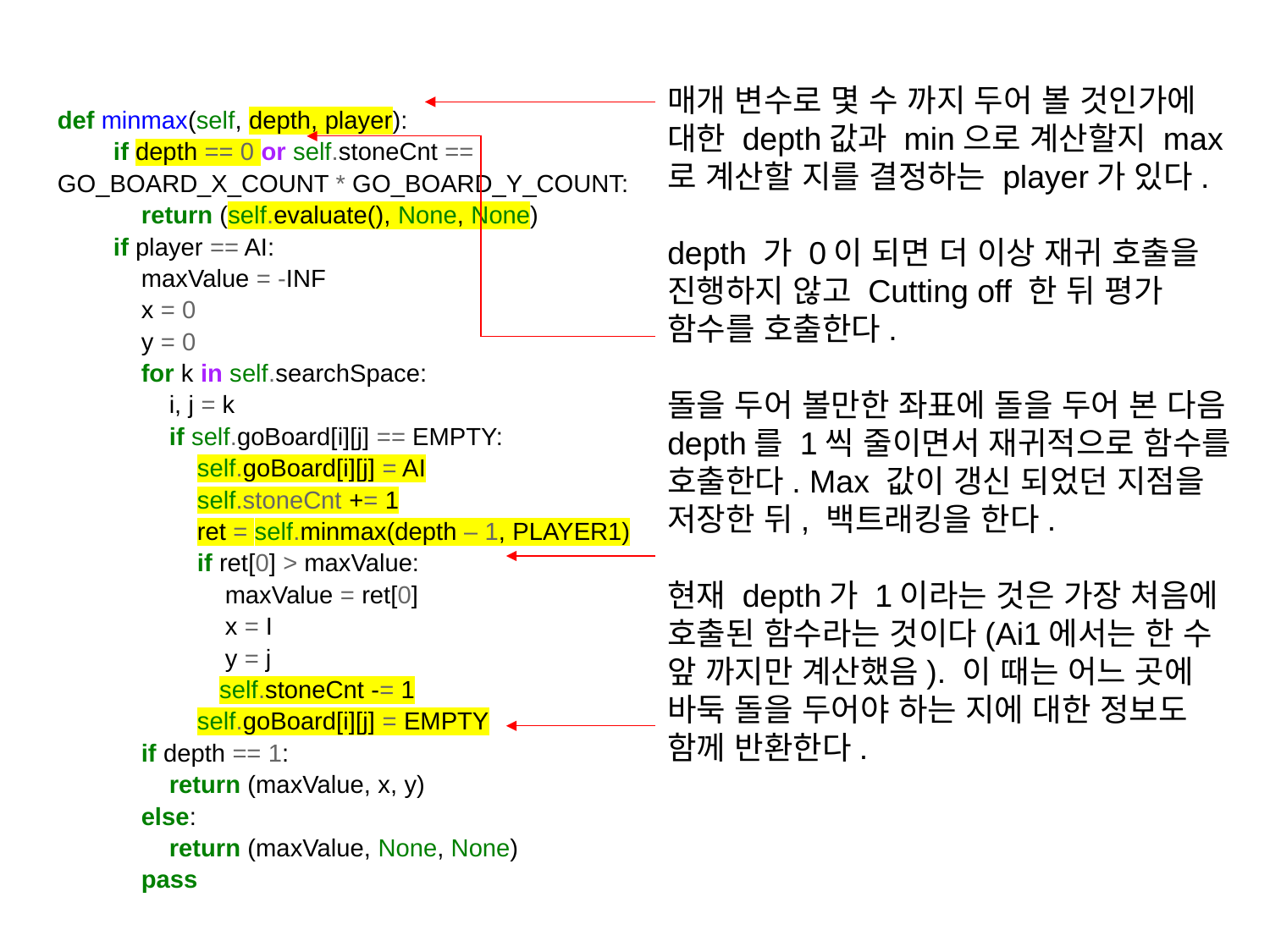

매개 변수로 몇 수 까지 두어 볼 것인가에 대한 depth값과 min으로 계산할지 max로 계산할 지를 결정하는 player가 있다.

depth 가 0이 되면 더 이상 재귀 호출을 진행하지 않고 Cutting off 한 뒤 평가 함수를 호출한다.

돌을 두어 볼만한 좌표에 돌을 두어 본 다음 depth를 1씩 줄이면서 재귀적으로 함수를 호출한다. Max 값이 갱신 되었던 지점을 저장한 뒤, 백트래킹을 한다.

현재 depth가 1이라는 것은 가장 처음에 호출된 함수라는 것이다(Ai1에서는 한 수 앞 까지만 계산했음). 이 때는 어느 곳에 바둑 돌을 두어야 하는 지에 대한 정보도 함께 반환한다.
def minmax(self, depth, player):
        if depth == 0 or self.stoneCnt == GO_BOARD_X_COUNT * GO_BOARD_Y_COUNT:
            return (self.evaluate(), None, None)
        if player == AI:
            maxValue = -INF
            x = 0
            y = 0
            for k in self.searchSpace:
                i, j = k
                if self.goBoard[i][j] == EMPTY:
                    self.goBoard[i][j] = AI
                    self.stoneCnt += 1
                    ret = self.minmax(depth – 1, PLAYER1)
                    if ret[0] > maxValue:
                        maxValue = ret[0]
                        x = I
                        y = j
	     self.stoneCnt -= 1
                    self.goBoard[i][j] = EMPTY
            if depth == 1:
                return (maxValue, x, y)
            else:
                return (maxValue, None, None)
            pass